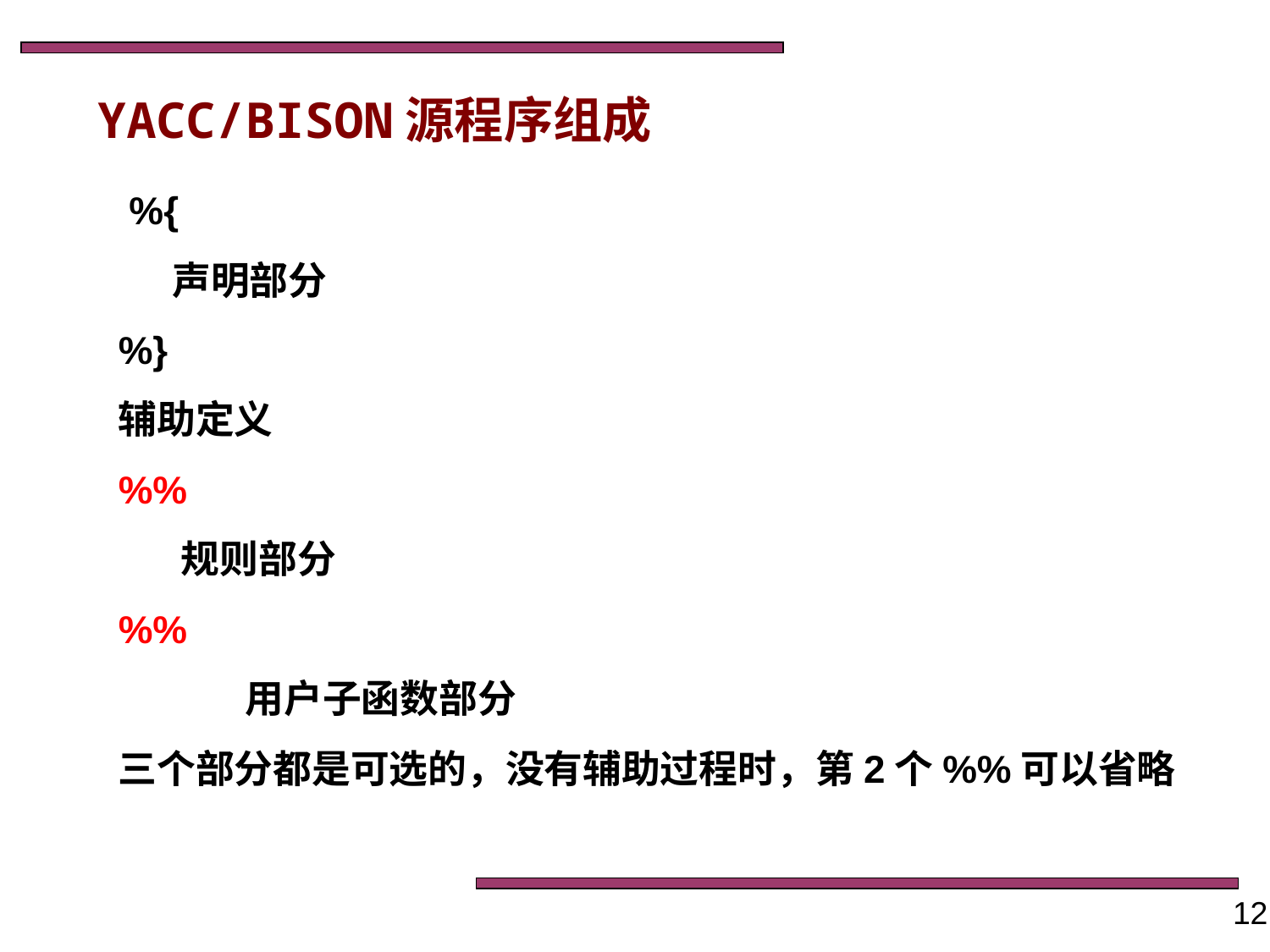

YACC/BISON源程序组成

 %{
     声明部分
%}
辅助定义
%%
      规则部分
%%
	用户子函数部分
三个部分都是可选的，没有辅助过程时，第2个%%可以省略
12